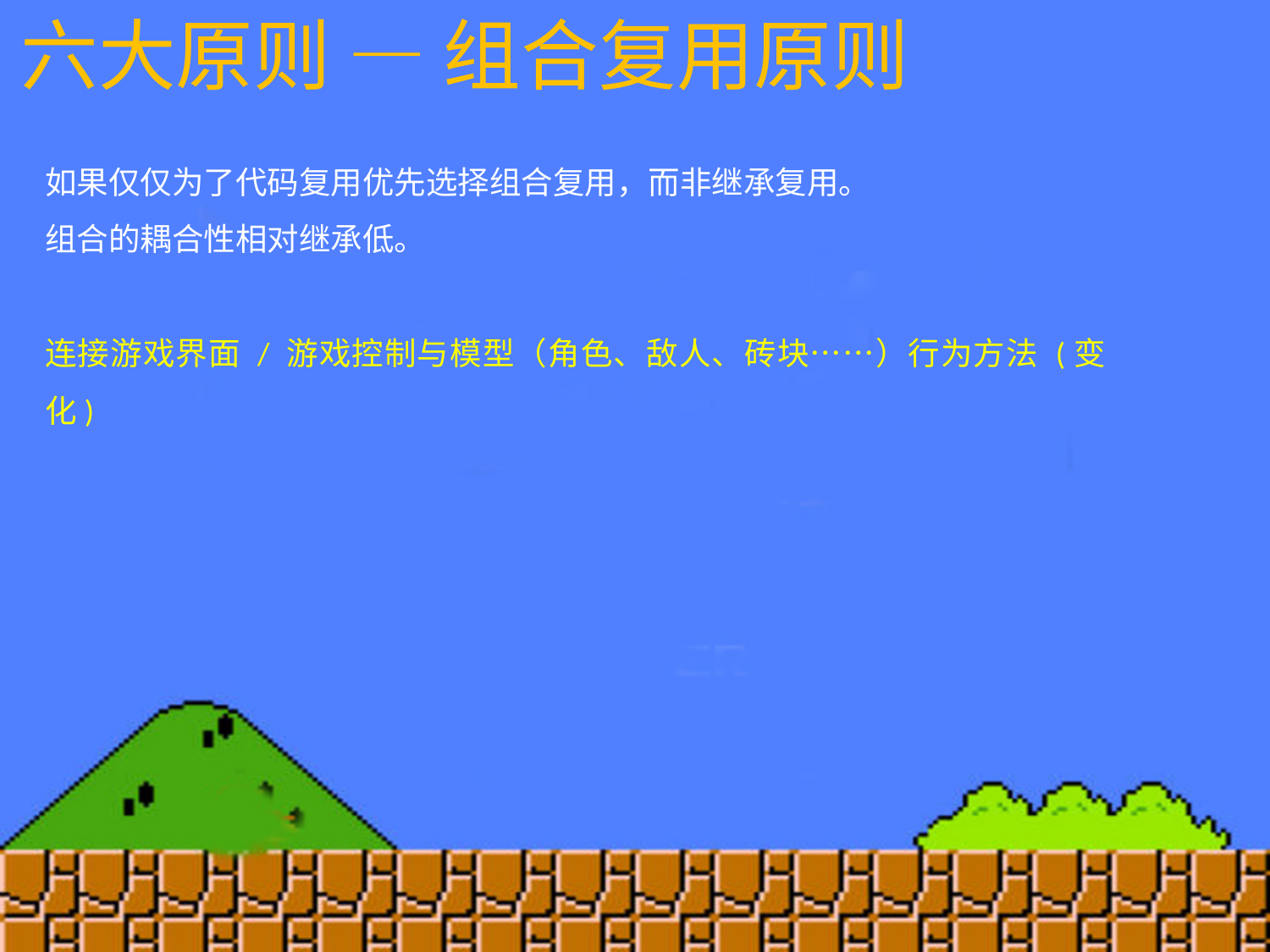

六大原则 — 组合复用原则
如果仅仅为了代码复用优先选择组合复用，而非继承复用。
组合的耦合性相对继承低。

连接游戏界面 / 游戏控制与模型（角色、敌人、砖块……）行为方法 (变化)